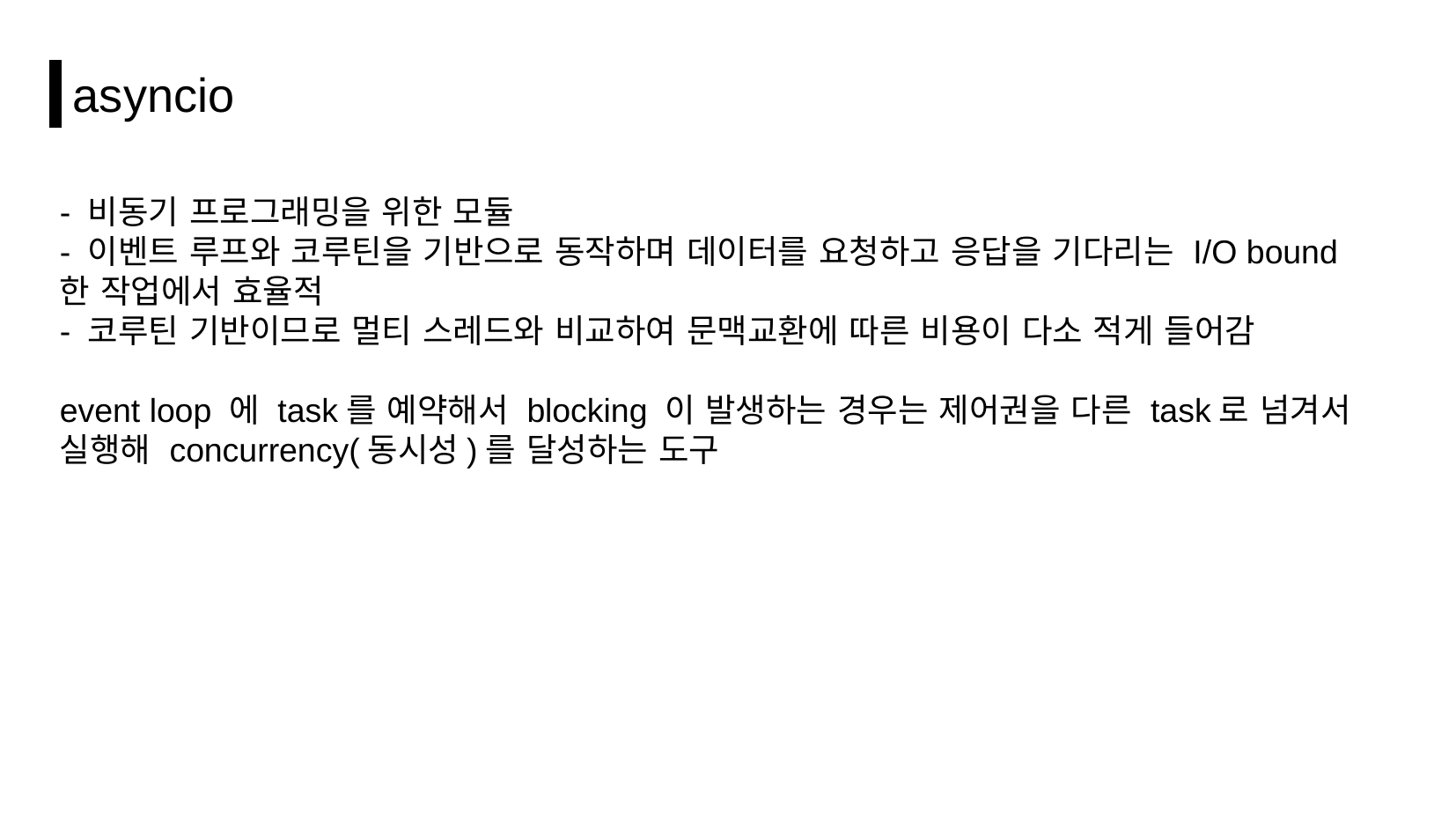

# asyncio

- 비동기 프로그래밍을 위한 모듈
- 이벤트 루프와 코루틴을 기반으로 동작하며 데이터를 요청하고 응답을 기다리는 I/O bound한 작업에서 효율적
- 코루틴 기반이므로 멀티 스레드와 비교하여 문맥교환에 따른 비용이 다소 적게 들어감

event loop 에 task를 예약해서 blocking 이 발생하는 경우는 제어권을 다른 task로 넘겨서 실행해 concurrency(동시성)를 달성하는 도구